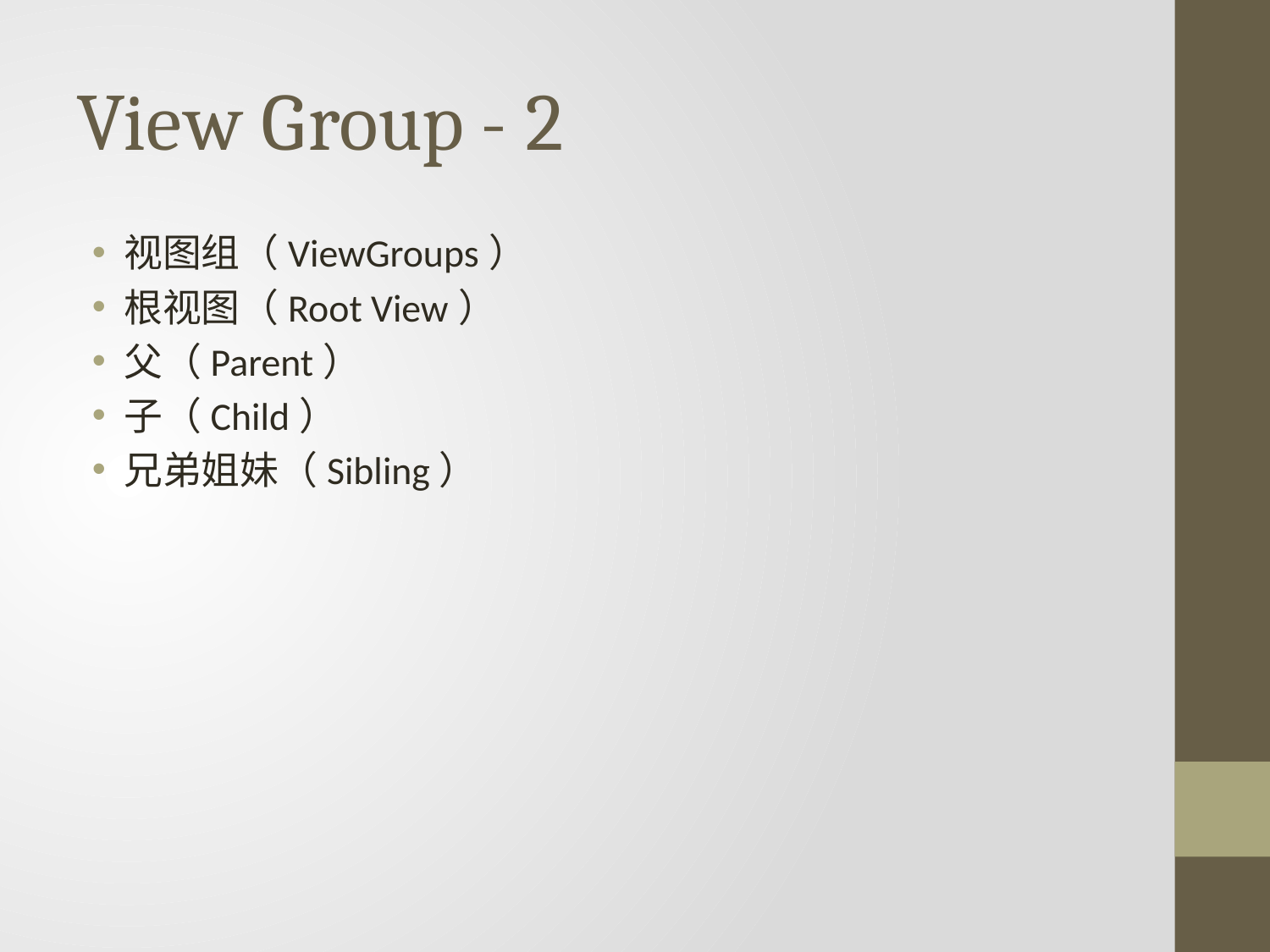

# View Group - 2
视图组（ViewGroups）
根视图（Root View）
父（Parent）
子（Child）
兄弟姐妹（Sibling）